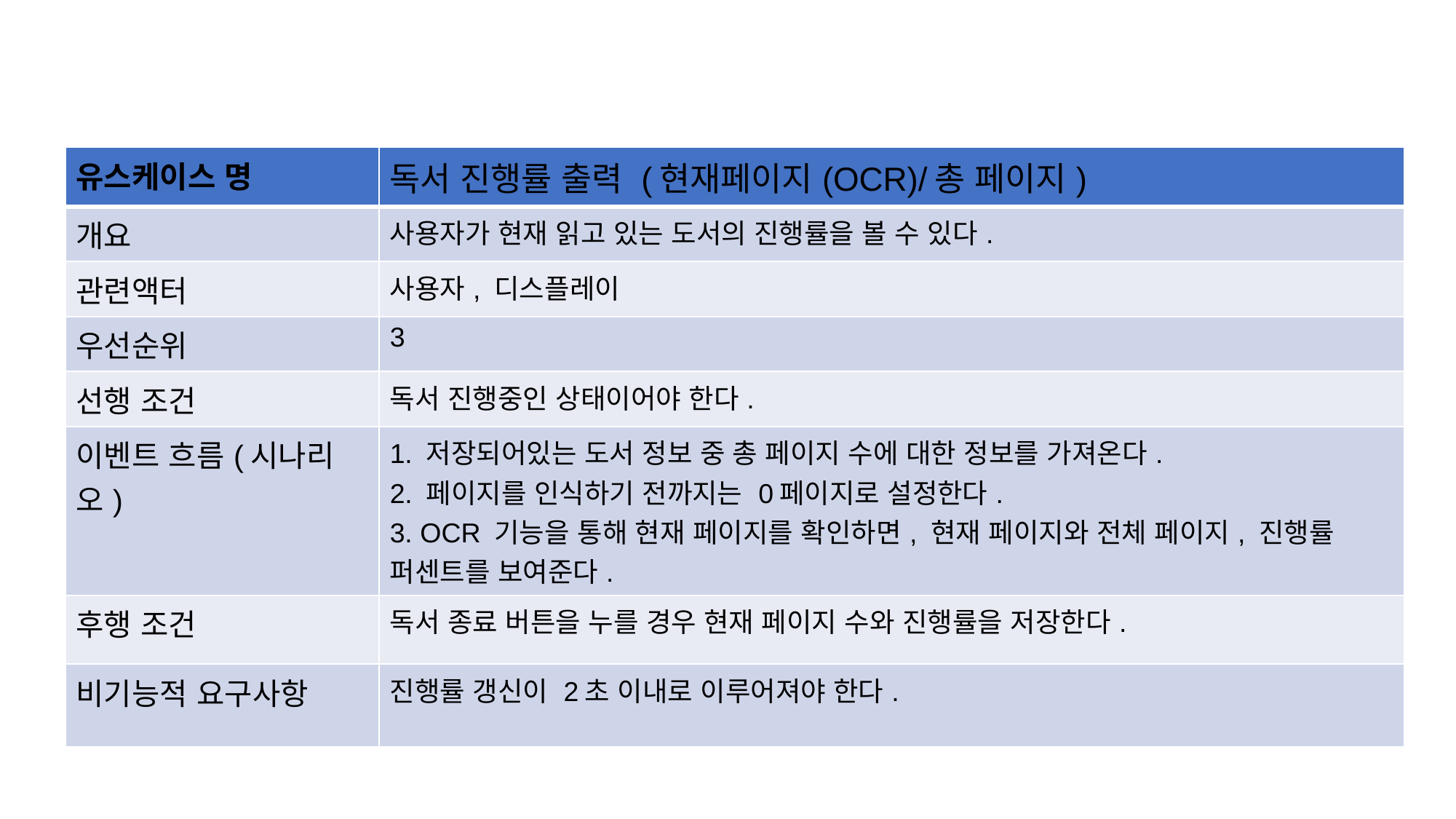

| 유스케이스 명 | 독서 진행률 출력 (현재페이지(OCR)/총 페이지) |
| --- | --- |
| 개요 | 사용자가 현재 읽고 있는 도서의 진행률을 볼 수 있다. |
| 관련액터 | 사용자, 디스플레이 |
| 우선순위 | 3 |
| 선행 조건 | 독서 진행중인 상태이어야 한다. |
| 이벤트 흐름(시나리오) | 1. 저장되어있는 도서 정보 중 총 페이지 수에 대한 정보를 가져온다. 2. 페이지를 인식하기 전까지는 0페이지로 설정한다. 3. OCR 기능을 통해 현재 페이지를 확인하면, 현재 페이지와 전체 페이지, 진행률 퍼센트를 보여준다. |
| 후행 조건 | 독서 종료 버튼을 누를 경우 현재 페이지 수와 진행률을 저장한다. |
| 비기능적 요구사항 | 진행률 갱신이 2초 이내로 이루어져야 한다. |